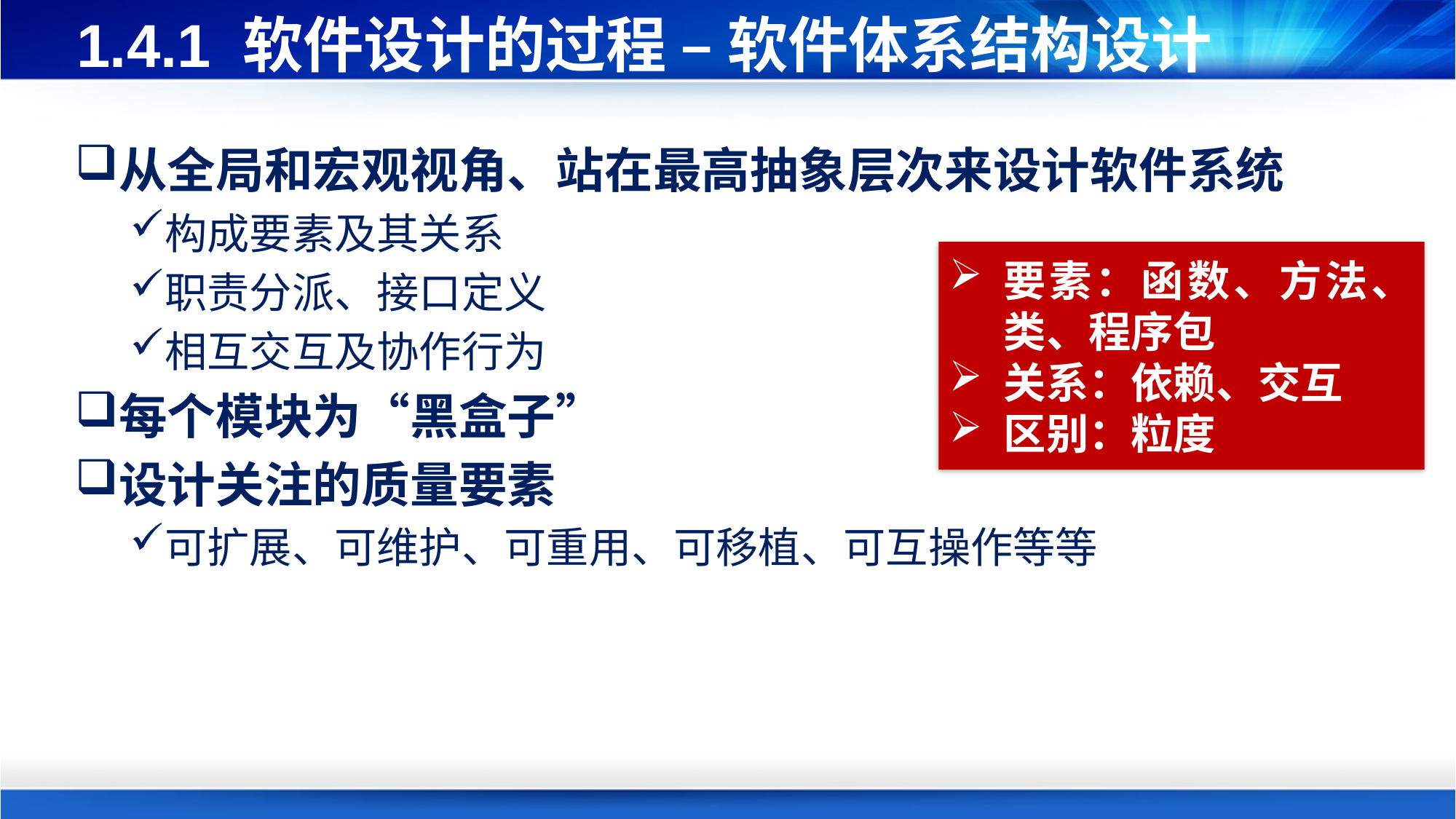

# 1.4.1 软件设计的过程 – 软件体系结构设计
从全局和宏观视角、站在最高抽象层次来设计软件系统
构成要素及其关系
职责分派、接口定义
相互交互及协作行为
每个模块为“黑盒子”
设计关注的质量要素
可扩展、可维护、可重用、可移植、可互操作等等
要素：函数、方法、类、程序包
关系：依赖、交互
区别：粒度